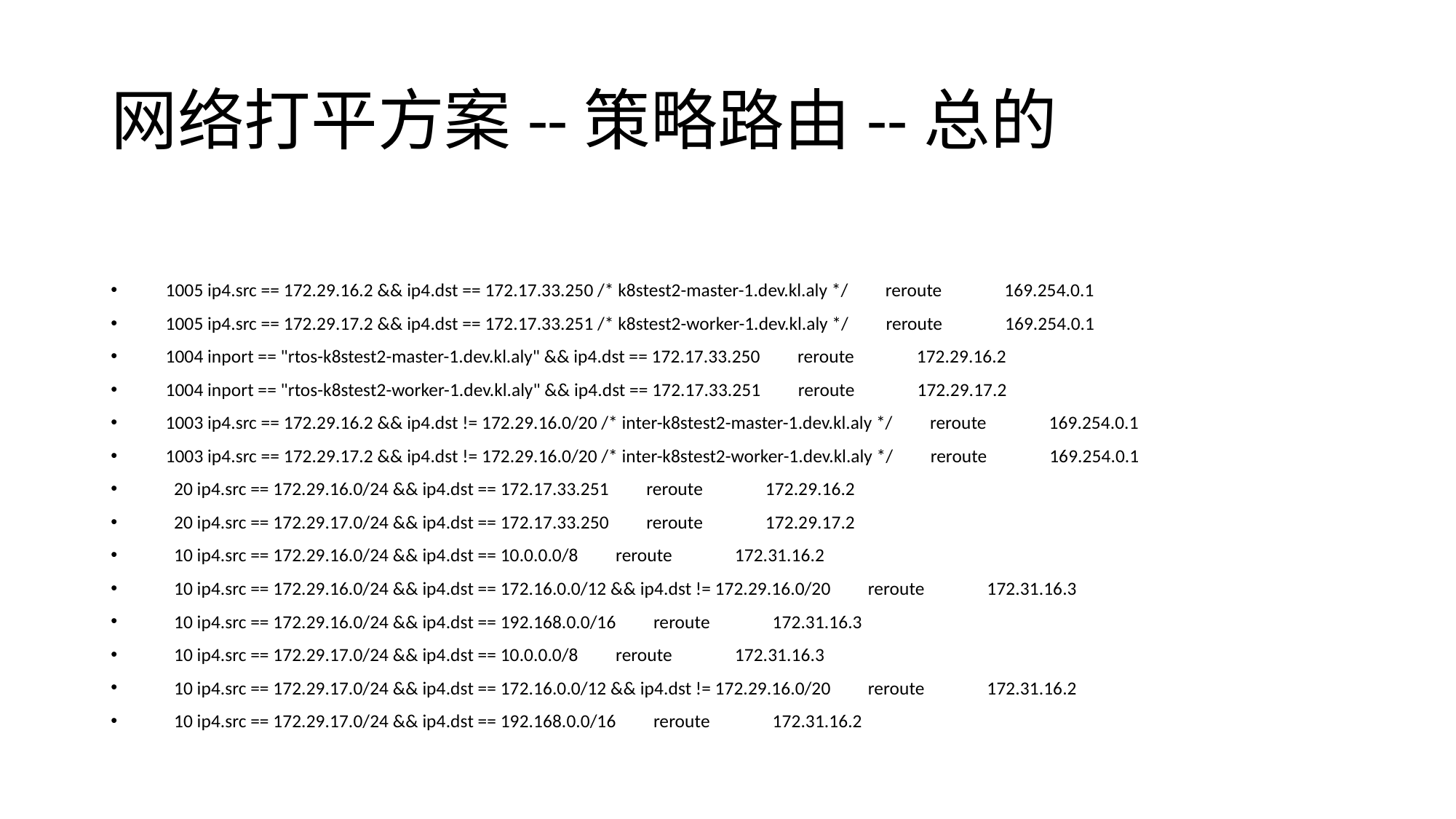

# 网络打平方案--策略路由--总的

      1005 ip4.src == 172.29.16.2 && ip4.dst == 172.17.33.250 /* k8stest2-master-1.dev.kl.aly */         reroute               169.254.0.1
      1005 ip4.src == 172.29.17.2 && ip4.dst == 172.17.33.251 /* k8stest2-worker-1.dev.kl.aly */         reroute               169.254.0.1
      1004 inport == "rtos-k8stest2-master-1.dev.kl.aly" && ip4.dst == 172.17.33.250         reroute               172.29.16.2
      1004 inport == "rtos-k8stest2-worker-1.dev.kl.aly" && ip4.dst == 172.17.33.251         reroute               172.29.17.2
      1003 ip4.src == 172.29.16.2 && ip4.dst != 172.29.16.0/20 /* inter-k8stest2-master-1.dev.kl.aly */         reroute               169.254.0.1
      1003 ip4.src == 172.29.17.2 && ip4.dst != 172.29.16.0/20 /* inter-k8stest2-worker-1.dev.kl.aly */         reroute               169.254.0.1
        20 ip4.src == 172.29.16.0/24 && ip4.dst == 172.17.33.251         reroute               172.29.16.2
        20 ip4.src == 172.29.17.0/24 && ip4.dst == 172.17.33.250         reroute               172.29.17.2
        10 ip4.src == 172.29.16.0/24 && ip4.dst == 10.0.0.0/8         reroute               172.31.16.2
        10 ip4.src == 172.29.16.0/24 && ip4.dst == 172.16.0.0/12 && ip4.dst != 172.29.16.0/20         reroute               172.31.16.3
        10 ip4.src == 172.29.16.0/24 && ip4.dst == 192.168.0.0/16         reroute               172.31.16.3
        10 ip4.src == 172.29.17.0/24 && ip4.dst == 10.0.0.0/8         reroute               172.31.16.3
        10 ip4.src == 172.29.17.0/24 && ip4.dst == 172.16.0.0/12 && ip4.dst != 172.29.16.0/20         reroute               172.31.16.2
        10 ip4.src == 172.29.17.0/24 && ip4.dst == 192.168.0.0/16         reroute               172.31.16.2